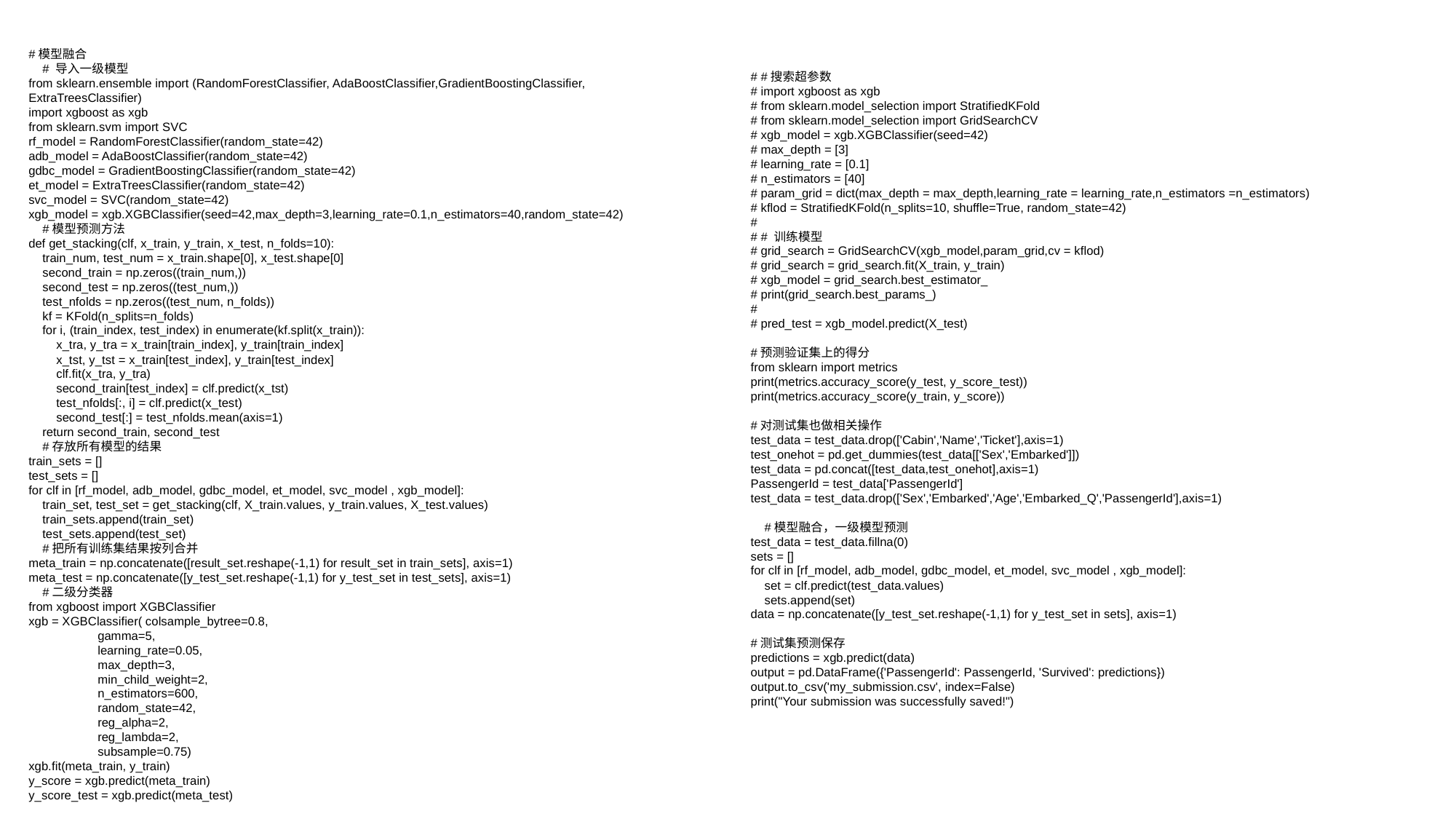

#模型融合
    # 导入一级模型
from sklearn.ensemble import (RandomForestClassifier, AdaBoostClassifier,GradientBoostingClassifier, ExtraTreesClassifier)
import xgboost as xgb
from sklearn.svm import SVC
rf_model = RandomForestClassifier(random_state=42)
adb_model = AdaBoostClassifier(random_state=42)
gdbc_model = GradientBoostingClassifier(random_state=42)
et_model = ExtraTreesClassifier(random_state=42)
svc_model = SVC(random_state=42)
xgb_model = xgb.XGBClassifier(seed=42,max_depth=3,learning_rate=0.1,n_estimators=40,random_state=42)
    #模型预测方法
def get_stacking(clf, x_train, y_train, x_test, n_folds=10):
    train_num, test_num = x_train.shape[0], x_test.shape[0]
    second_train = np.zeros((train_num,))
    second_test = np.zeros((test_num,))
    test_nfolds = np.zeros((test_num, n_folds))
    kf = KFold(n_splits=n_folds)
    for i, (train_index, test_index) in enumerate(kf.split(x_train)):
        x_tra, y_tra = x_train[train_index], y_train[train_index]
        x_tst, y_tst = x_train[test_index], y_train[test_index]
        clf.fit(x_tra, y_tra)
        second_train[test_index] = clf.predict(x_tst)
        test_nfolds[:, i] = clf.predict(x_test)
        second_test[:] = test_nfolds.mean(axis=1)
    return second_train, second_test
    #存放所有模型的结果
train_sets = []
test_sets = []
for clf in [rf_model, adb_model, gdbc_model, et_model, svc_model , xgb_model]:
    train_set, test_set = get_stacking(clf, X_train.values, y_train.values, X_test.values)
    train_sets.append(train_set)
    test_sets.append(test_set)
    #把所有训练集结果按列合并
meta_train = np.concatenate([result_set.reshape(-1,1) for result_set in train_sets], axis=1)
meta_test = np.concatenate([y_test_set.reshape(-1,1) for y_test_set in test_sets], axis=1)
    #二级分类器
from xgboost import XGBClassifier
xgb = XGBClassifier( colsample_bytree=0.8,
                    gamma=5,
                    learning_rate=0.05,
                    max_depth=3,
                    min_child_weight=2,
                    n_estimators=600,
                    random_state=42,
                    reg_alpha=2,
                    reg_lambda=2,
                    subsample=0.75)
xgb.fit(meta_train, y_train)
y_score = xgb.predict(meta_train)
y_score_test = xgb.predict(meta_test)
# #搜索超参数
# import xgboost as xgb
# from sklearn.model_selection import StratifiedKFold
# from sklearn.model_selection import GridSearchCV
# xgb_model = xgb.XGBClassifier(seed=42)
# max_depth = [3]
# learning_rate = [0.1]
# n_estimators = [40]
# param_grid = dict(max_depth = max_depth,learning_rate = learning_rate,n_estimators =n_estimators)
# kflod = StratifiedKFold(n_splits=10, shuffle=True, random_state=42)
#
# # 训练模型
# grid_search = GridSearchCV(xgb_model,param_grid,cv = kflod)
# grid_search = grid_search.fit(X_train, y_train)
# xgb_model = grid_search.best_estimator_
# print(grid_search.best_params_)
#
# pred_test = xgb_model.predict(X_test)

#预测验证集上的得分
from sklearn import metrics
print(metrics.accuracy_score(y_test, y_score_test))
print(metrics.accuracy_score(y_train, y_score))

#对测试集也做相关操作
test_data = test_data.drop(['Cabin','Name','Ticket'],axis=1)
test_onehot = pd.get_dummies(test_data[['Sex','Embarked']])
test_data = pd.concat([test_data,test_onehot],axis=1)
PassengerId = test_data['PassengerId']
test_data = test_data.drop(['Sex','Embarked','Age','Embarked_Q','PassengerId'],axis=1)

    #模型融合，一级模型预测
test_data = test_data.fillna(0)
sets = []
for clf in [rf_model, adb_model, gdbc_model, et_model, svc_model , xgb_model]:
    set = clf.predict(test_data.values)
    sets.append(set)
data = np.concatenate([y_test_set.reshape(-1,1) for y_test_set in sets], axis=1)

#测试集预测保存
predictions = xgb.predict(data)
output = pd.DataFrame({'PassengerId': PassengerId, 'Survived': predictions})
output.to_csv('my_submission.csv', index=False)
print("Your submission was successfully saved!")